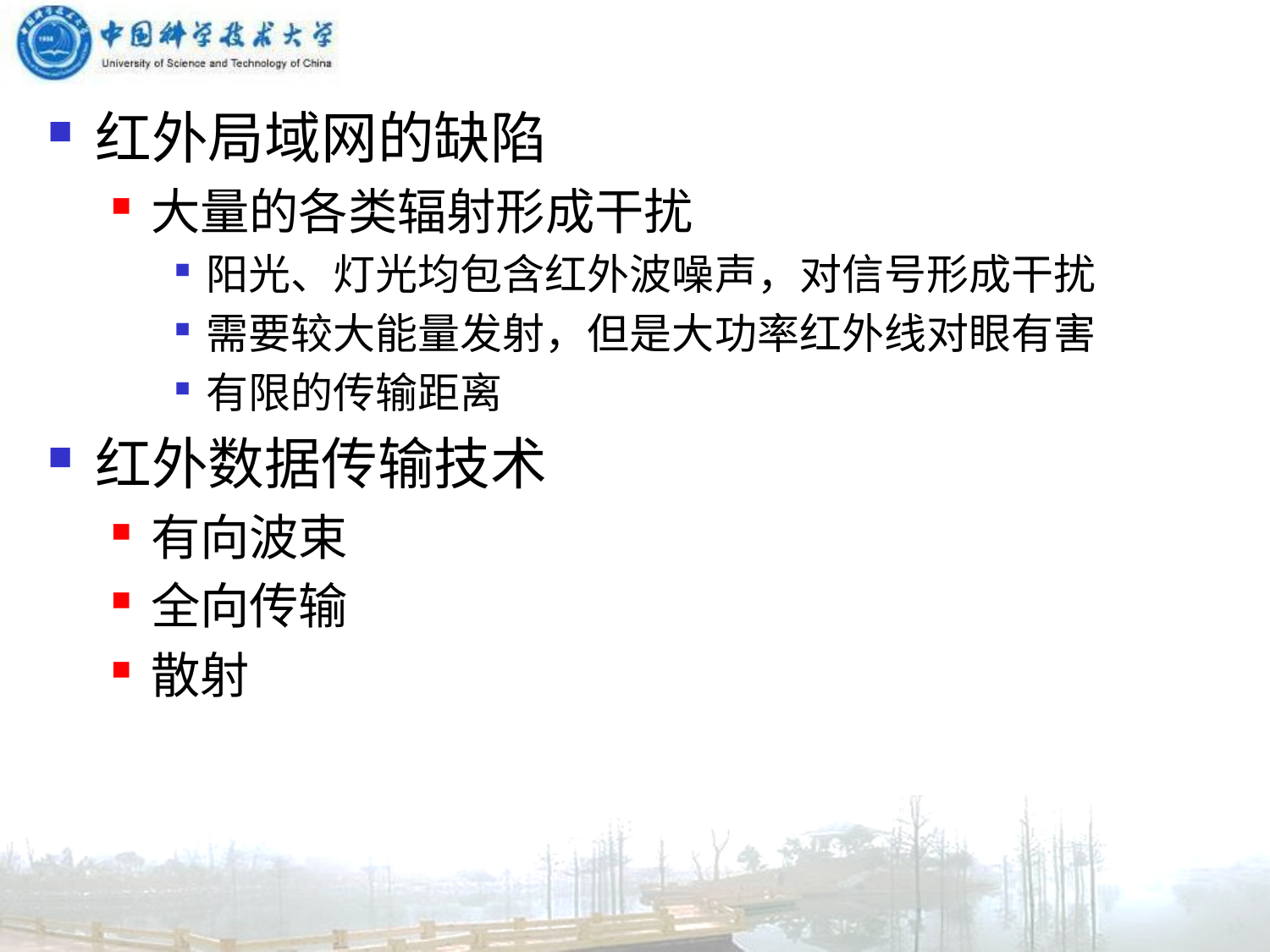

红外局域网的缺陷
大量的各类辐射形成干扰
阳光、灯光均包含红外波噪声，对信号形成干扰
需要较大能量发射，但是大功率红外线对眼有害
有限的传输距离
红外数据传输技术
有向波束
全向传输
散射

14